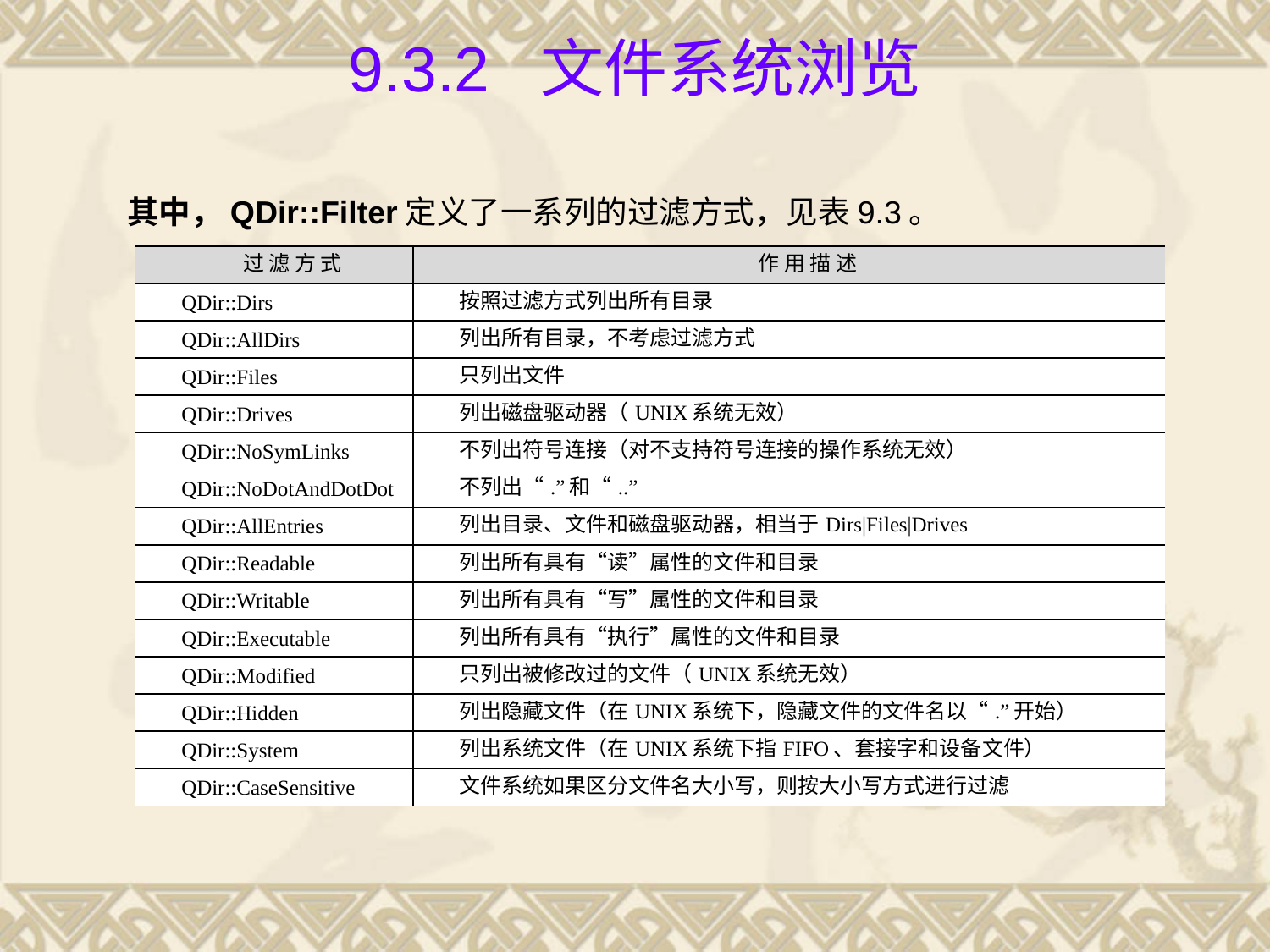

# 9.3.2  文件系统浏览
其中，QDir::Filter定义了一系列的过滤方式，见表9.3。

| 过 滤 方 式 | 作 用 描 述 |
| --- | --- |
| QDir::Dirs | 按照过滤方式列出所有目录 |
| QDir::AllDirs | 列出所有目录，不考虑过滤方式 |
| QDir::Files | 只列出文件 |
| QDir::Drives | 列出磁盘驱动器（UNIX系统无效） |
| QDir::NoSymLinks | 不列出符号连接（对不支持符号连接的操作系统无效） |
| QDir::NoDotAndDotDot | 不列出“.”和“..” |
| QDir::AllEntries | 列出目录、文件和磁盘驱动器，相当于Dirs|Files|Drives |
| QDir::Readable | 列出所有具有“读”属性的文件和目录 |
| QDir::Writable | 列出所有具有“写”属性的文件和目录 |
| QDir::Executable | 列出所有具有“执行”属性的文件和目录 |
| QDir::Modified | 只列出被修改过的文件（UNIX系统无效） |
| QDir::Hidden | 列出隐藏文件（在UNIX系统下，隐藏文件的文件名以“.”开始） |
| QDir::System | 列出系统文件（在UNIX系统下指FIFO、套接字和设备文件） |
| QDir::CaseSensitive | 文件系统如果区分文件名大小写，则按大小写方式进行过滤 |